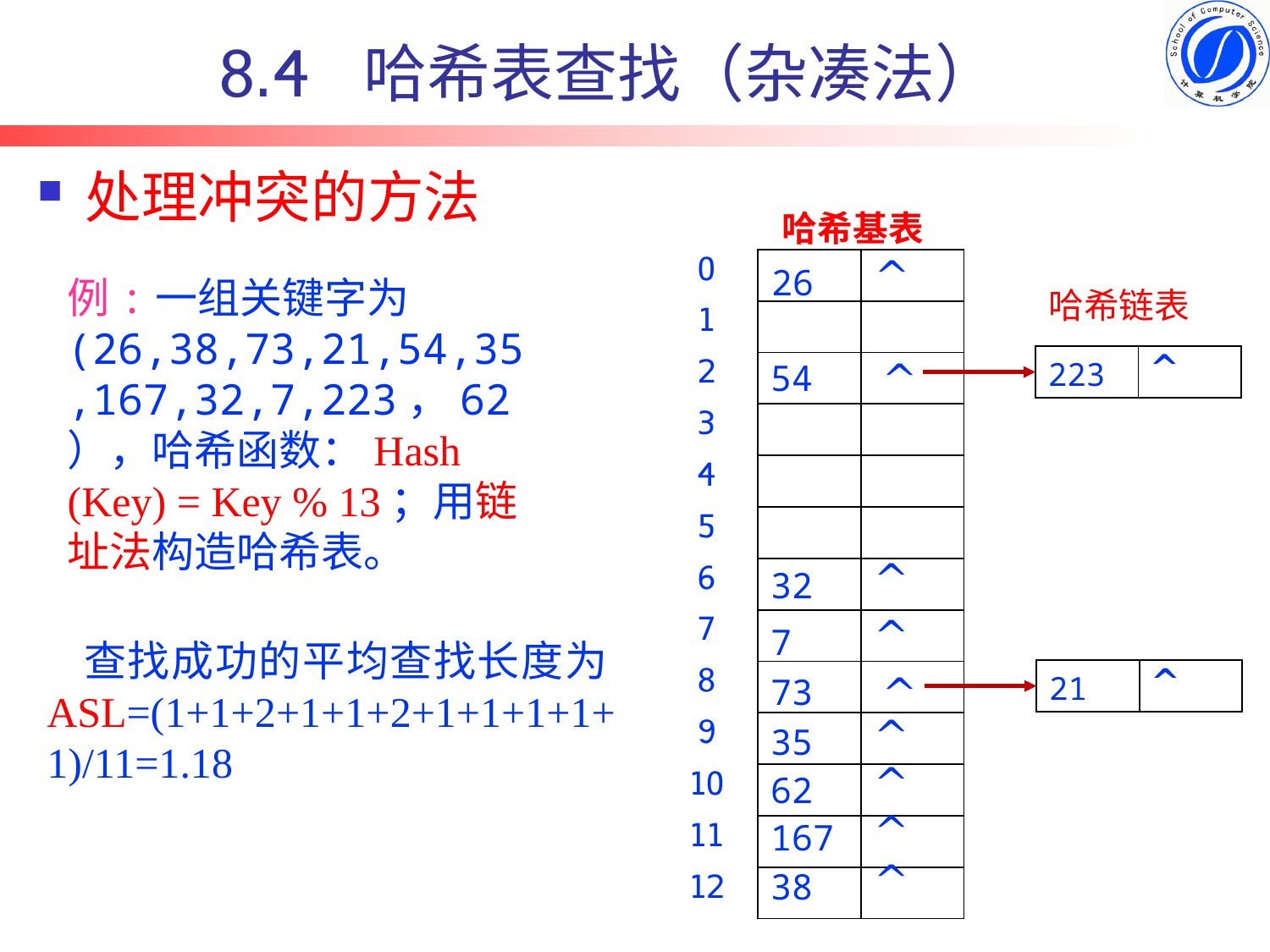

# 8.4  哈希表查找（杂凑法）
处理冲突的方法
| 哈希基表 |  |  |
| --- | --- | --- |
| 0 |  |  |
| 1 |  |  |
| 2 |  |  |
| 3 |  |  |
| 4 |  |  |
| 5 |  |  |
| 6 |  |  |
| 7 |  |  |
| 8 |  |  |
| 9 |  |  |
| 10 |  |  |
| 11 |  |  |
| 12 |  |  |
| 26 | ^ |
| --- | --- |
例:一组关键字为(26,38,73,21,54,35,167,32,7,223，62），哈希函数：Hash (Key) = Key % 13；用链址法构造哈希表。
哈希链表
^
| 223 | ^ |
| --- | --- |
| 54 |  |
| --- | --- |
| 32 | ^ |
| --- | --- |
| 7 | ^ |
| --- | --- |
查找成功的平均查找长度为ASL=(1+1+2+1+1+2+1+1+1+1+1)/11=1.18
^
| 21 | ^ |
| --- | --- |
| 73 |  |
| --- | --- |
| 35 | ^ |
| --- | --- |
| 62 | ^ |
| --- | --- |
| 167 | ^ |
| --- | --- |
| 38 | ^ |
| --- | --- |